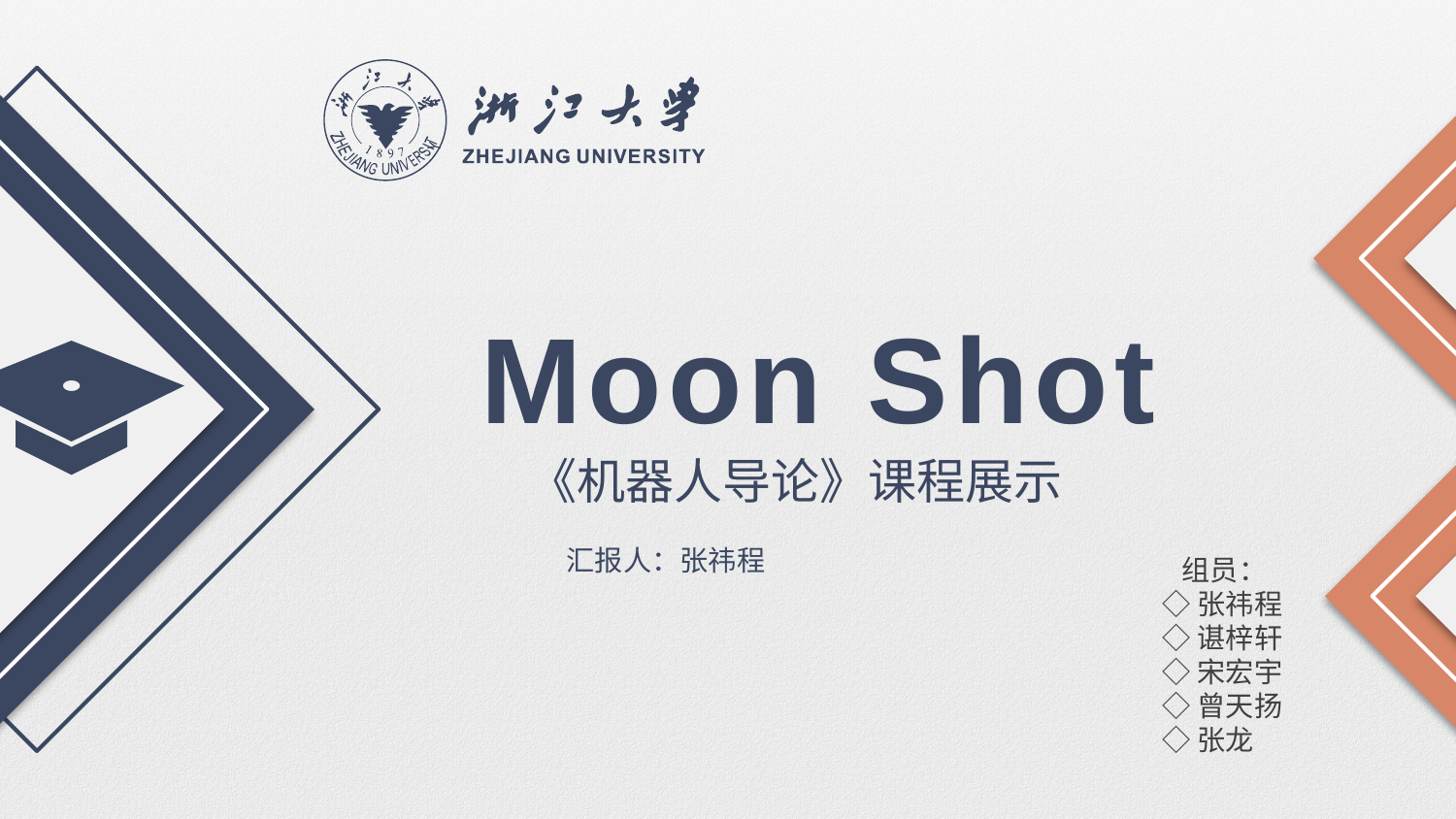

Moon Shot

《机器人导论》课程展示

     汇报人：张祎程
  组员：
◇张祎程
◇谌梓轩
◇宋宏宇
◇曾天扬
◇张龙